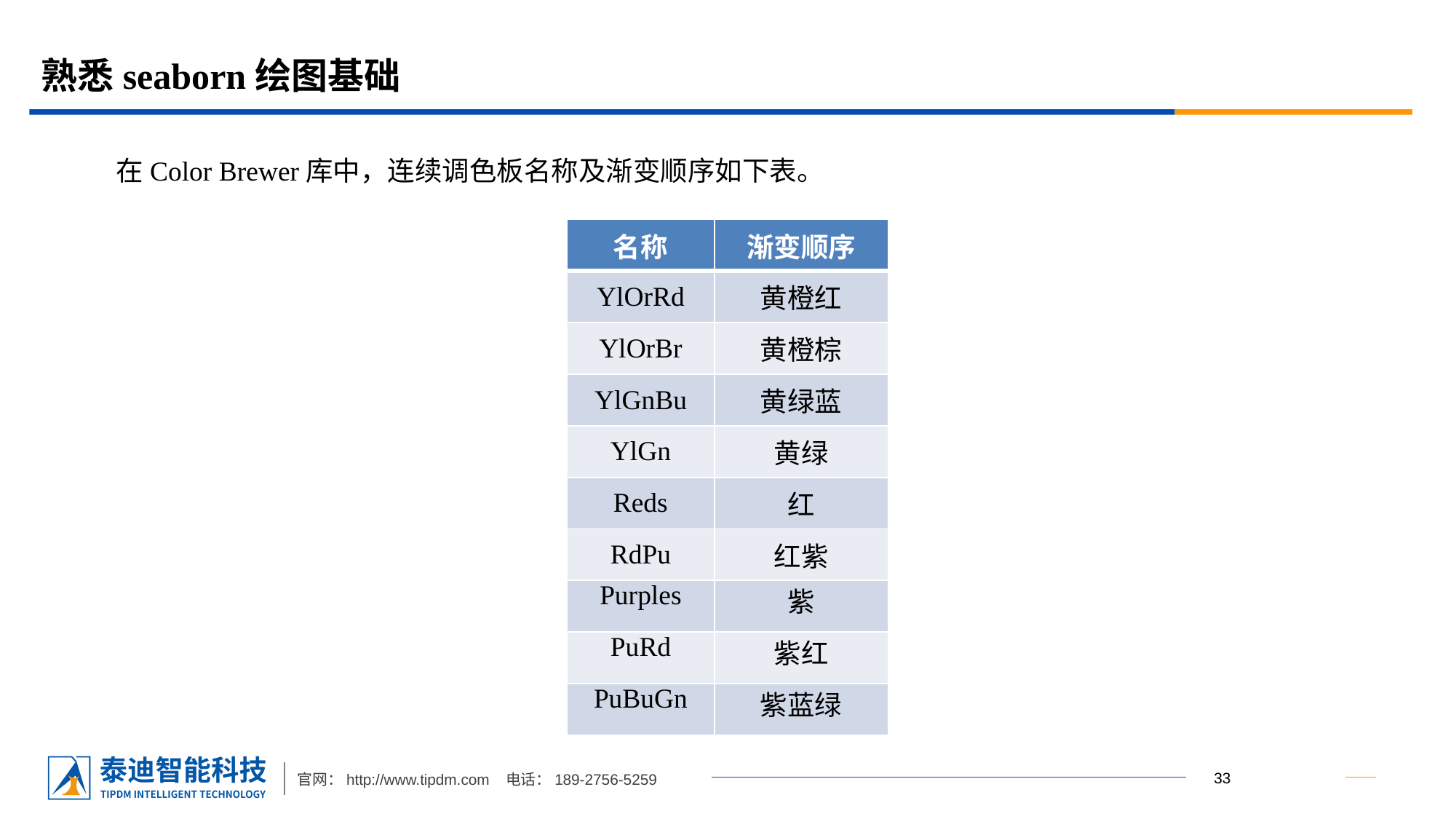

# 熟悉seaborn绘图基础
在Color Brewer库中，连续调色板名称及渐变顺序如下表。

| 名称 | 渐变顺序 |
| --- | --- |
| YlOrRd | 黄橙红 |
| YlOrBr | 黄橙棕 |
| YlGnBu | 黄绿蓝 |
| YlGn | 黄绿 |
| Reds | 红 |
| RdPu | 红紫 |
| Purples | 紫 |
| PuRd | 紫红 |
| PuBuGn | 紫蓝绿 |